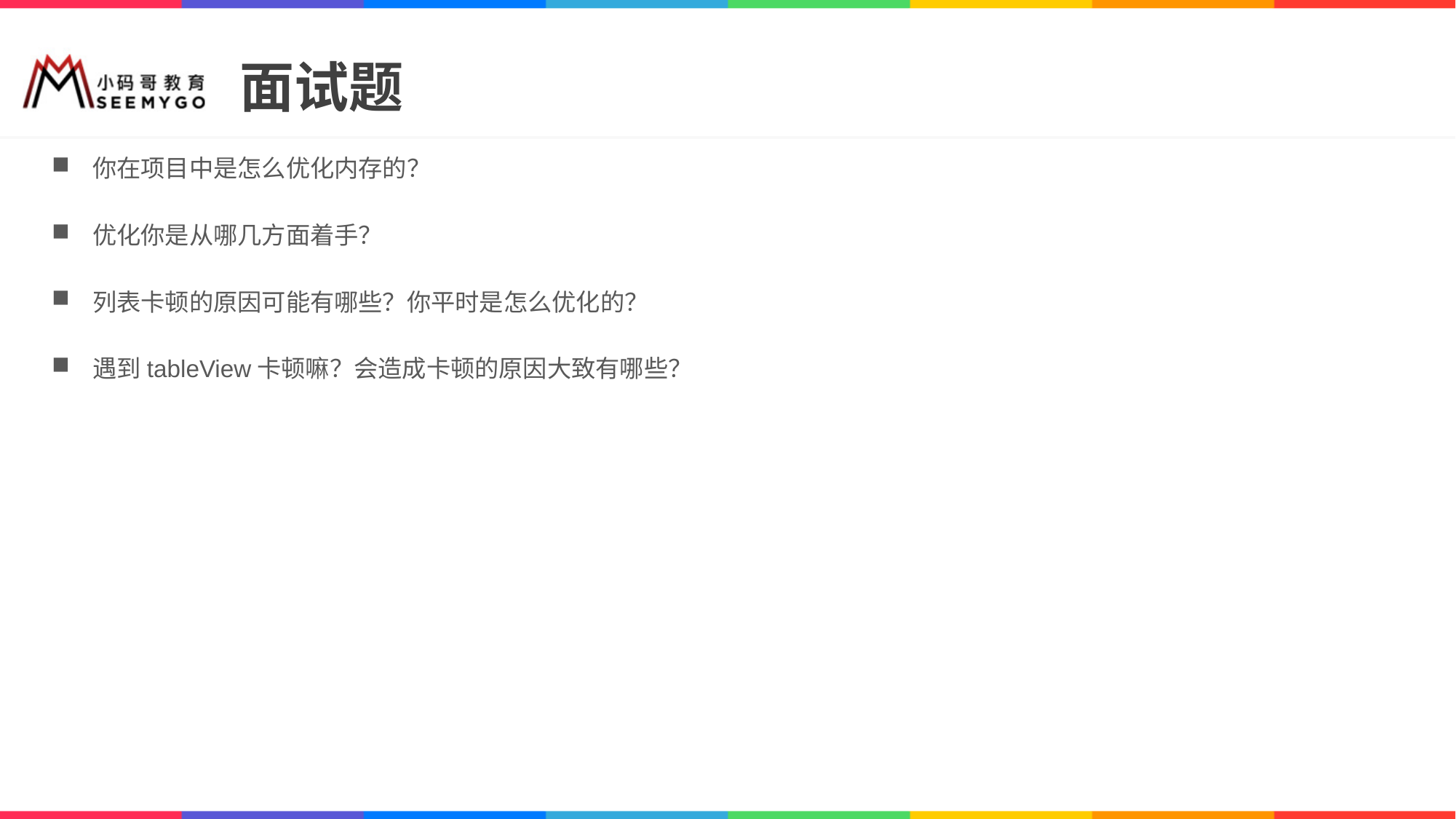

# 面试题
你在项目中是怎么优化内存的？

优化你是从哪几方面着手？

列表卡顿的原因可能有哪些？你平时是怎么优化的？

遇到tableView卡顿嘛？会造成卡顿的原因大致有哪些？